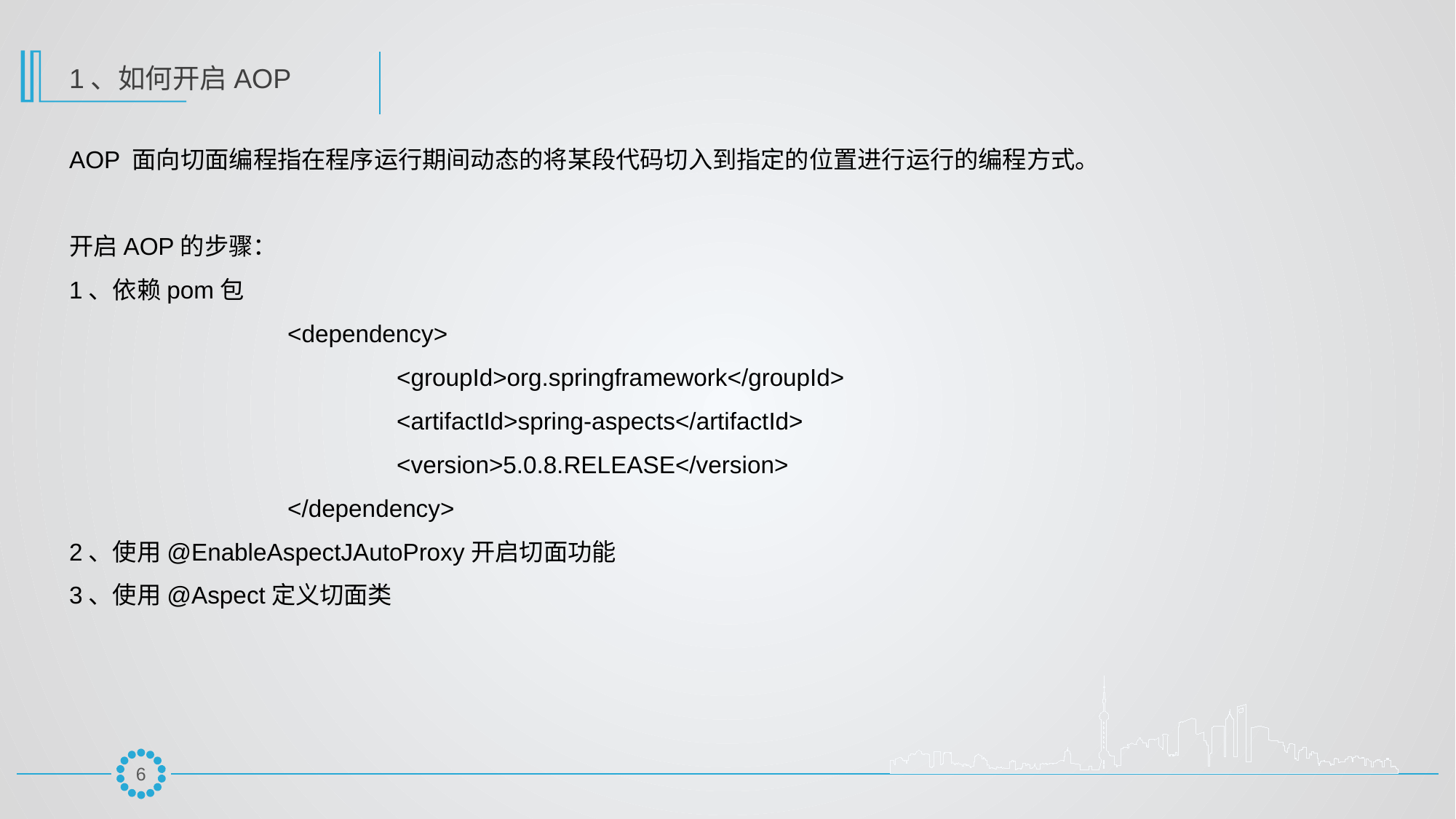

1、如何开启AOP
AOP 面向切面编程指在程序运行期间动态的将某段代码切入到指定的位置进行运行的编程方式。

开启AOP的步骤：
1、依赖pom包
		<dependency>
			<groupId>org.springframework</groupId>
			<artifactId>spring-aspects</artifactId>
			<version>5.0.8.RELEASE</version>
		</dependency>
2、使用@EnableAspectJAutoProxy开启切面功能
3、使用@Aspect定义切面类

6